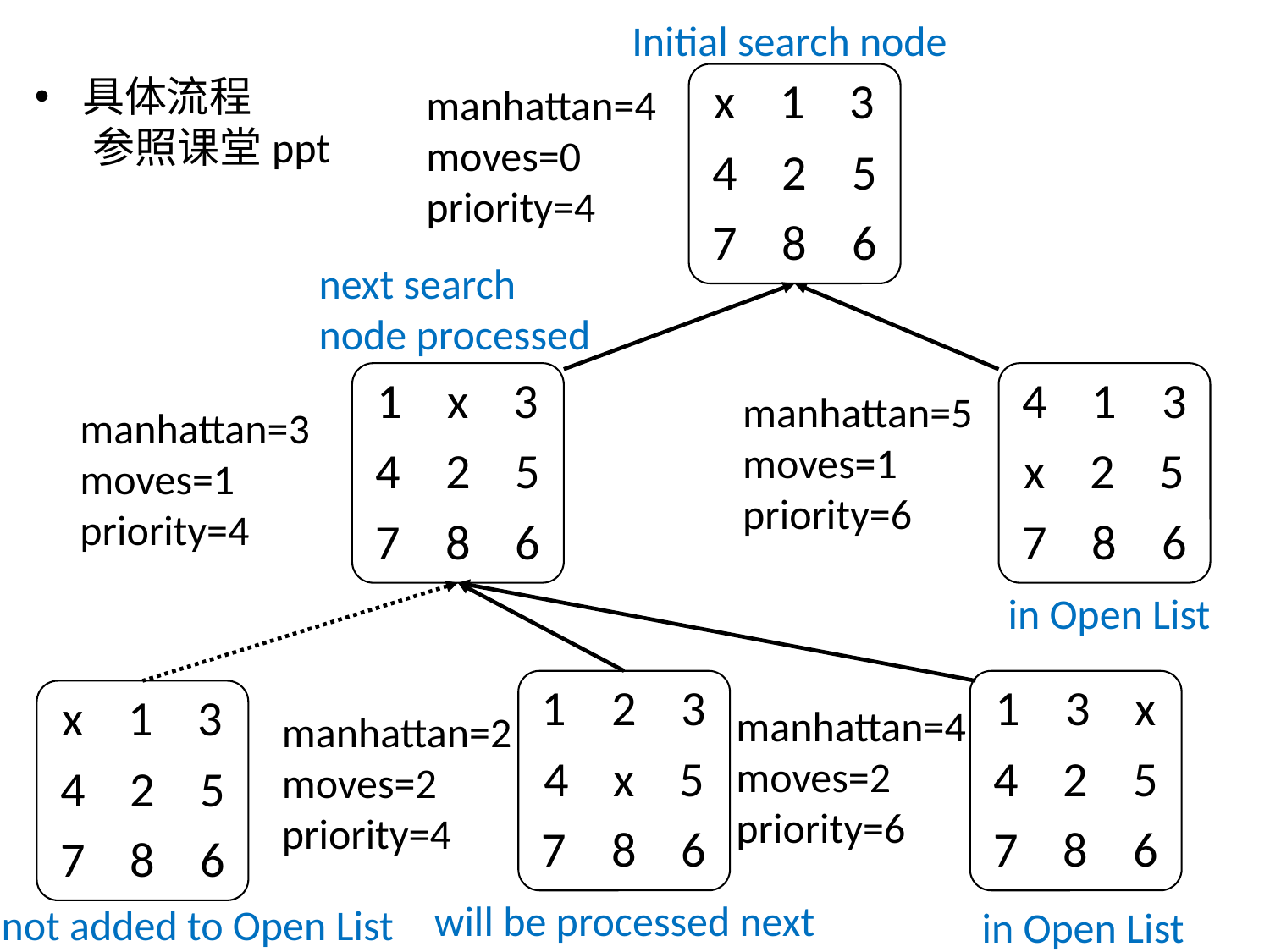

Initial search node
具体流程
     参照课堂ppt

x    1    3
4    2    5
7    8    6
manhattan=4
moves=0
priority=4
next search
node processed

1    x    3
4    2    5
7    8    6

4    1    3
x    2    5
7    8    6
manhattan=5
moves=1
priority=6
manhattan=3
moves=1
priority=4
in Open List

1    2    3
4    x    5
7    8    6

1    3    x
4    2    5
7    8    6

x    1    3
4    2    5
7    8    6
manhattan=4
moves=2
priority=6
manhattan=2
moves=2
priority=4
will be processed next
not added to Open List
in Open List